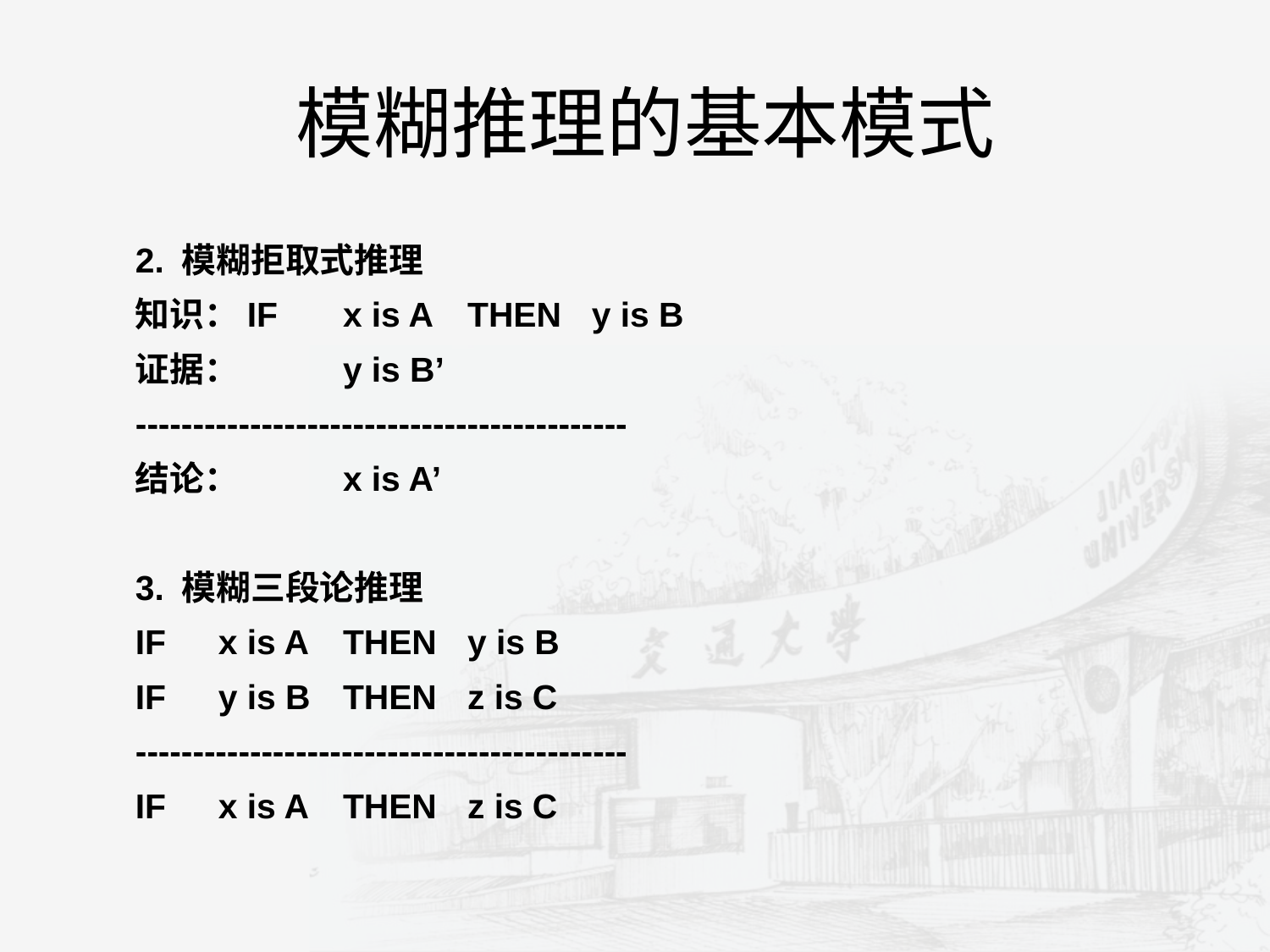

# 模糊推理的基本模式
2. 模糊拒取式推理
知识：IF 	x is A 	THEN 	y is B
证据：			y is B’
-------------------------------------------
结论：	x is A’

3. 模糊三段论推理
IF 	x is A 	THEN 	y is B
IF 	y is B 	THEN 	z is C
-------------------------------------------
IF 	x is A 	THEN 	z is C
27